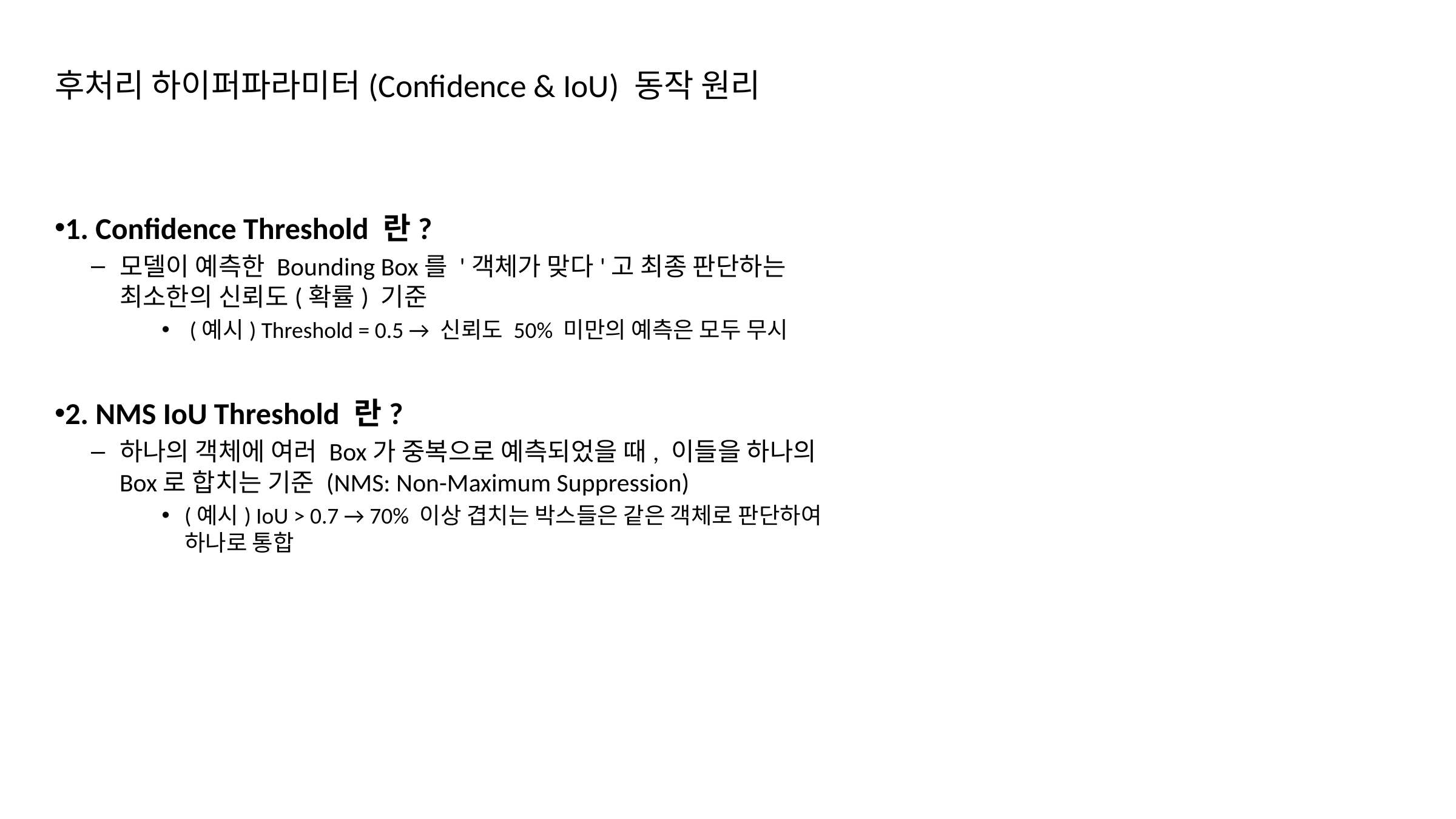

# 후처리 하이퍼파라미터(Confidence & IoU) 동작 원리

1. Confidence Threshold 란?
모델이 예측한 Bounding Box를 '객체가 맞다'고 최종 판단하는 최소한의 신뢰도(확률) 기준
 (예시) Threshold = 0.5 → 신뢰도 50% 미만의 예측은 모두 무시

2. NMS IoU Threshold 란?
하나의 객체에 여러 Box가 중복으로 예측되었을 때, 이들을 하나의 Box로 합치는 기준 (NMS: Non-Maximum Suppression)
(예시) IoU > 0.7 → 70% 이상 겹치는 박스들은 같은 객체로 판단하여 하나로 통합